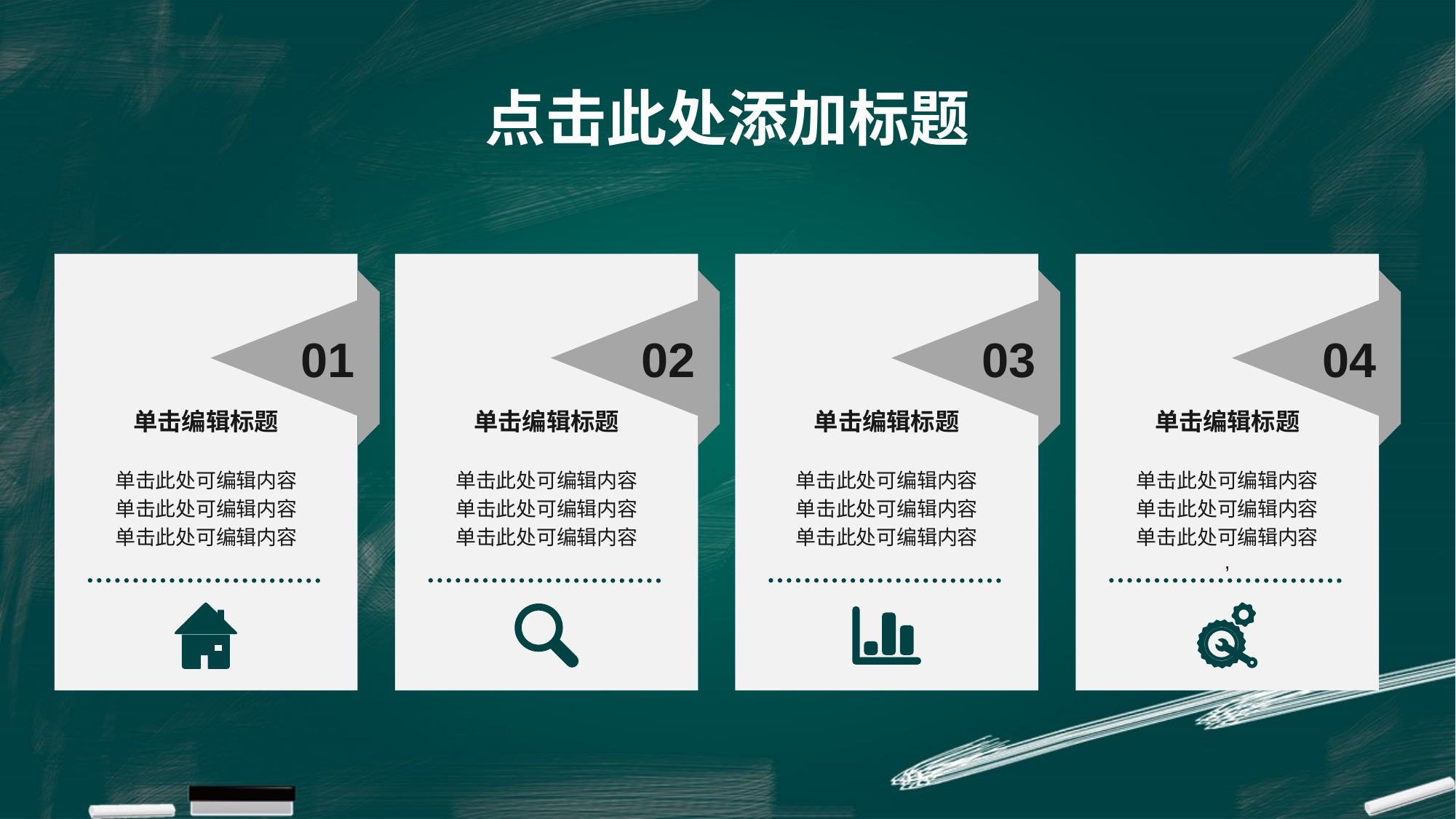

点击此处添加标题

01

02

03

04

单击编辑标题

单击此处可编辑内容
单击此处可编辑内容
单击此处可编辑内容
单击编辑标题

单击此处可编辑内容
单击此处可编辑内容
单击此处可编辑内容
单击编辑标题

单击此处可编辑内容
单击此处可编辑内容
单击此处可编辑内容
单击编辑标题

单击此处可编辑内容
单击此处可编辑内容
单击此处可编辑内容
,